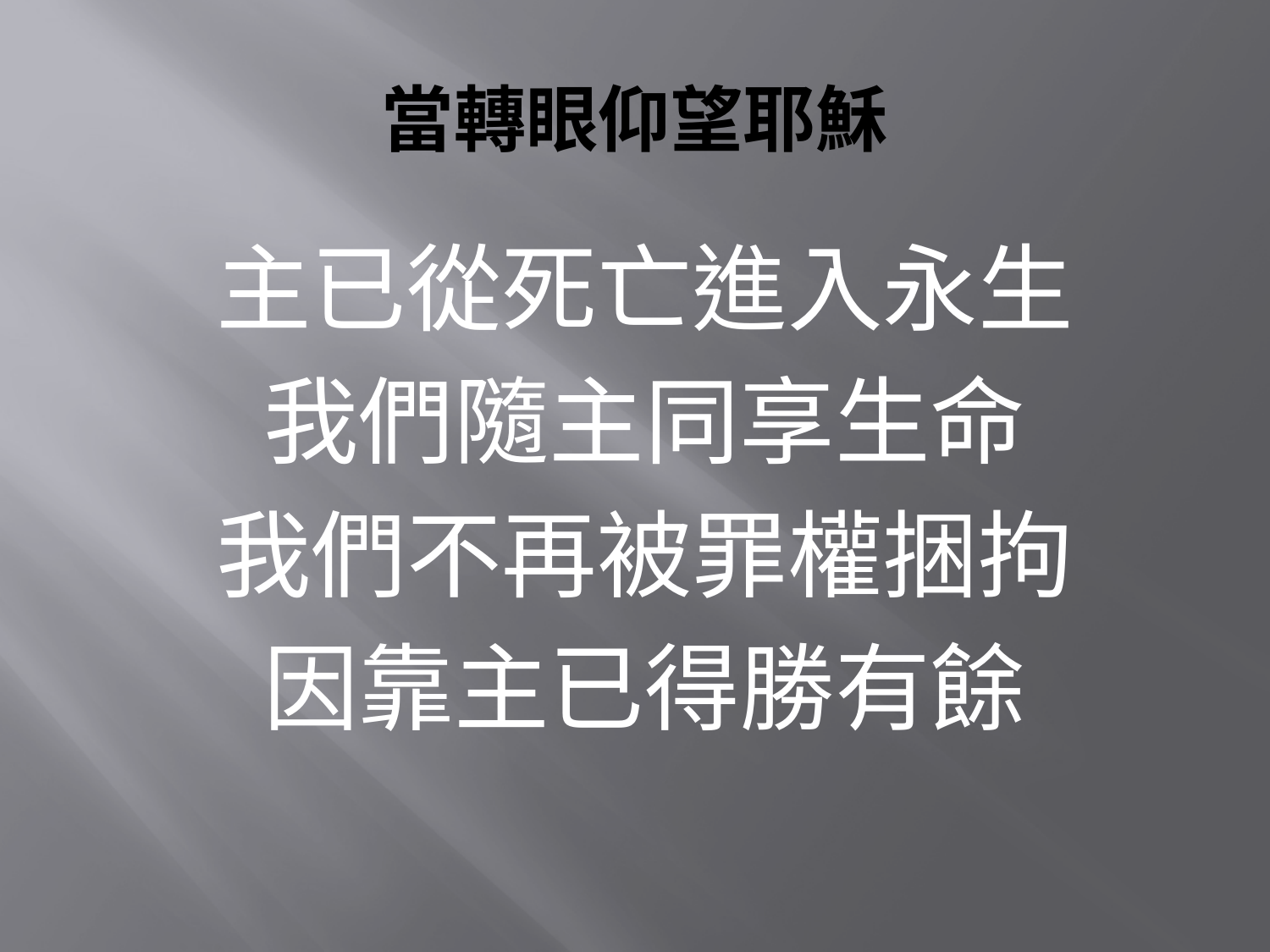

# 當轉眼仰望耶穌
主已從死亡進入永生
我們隨主同享生命
我們不再被罪權捆拘
因靠主已得勝有餘